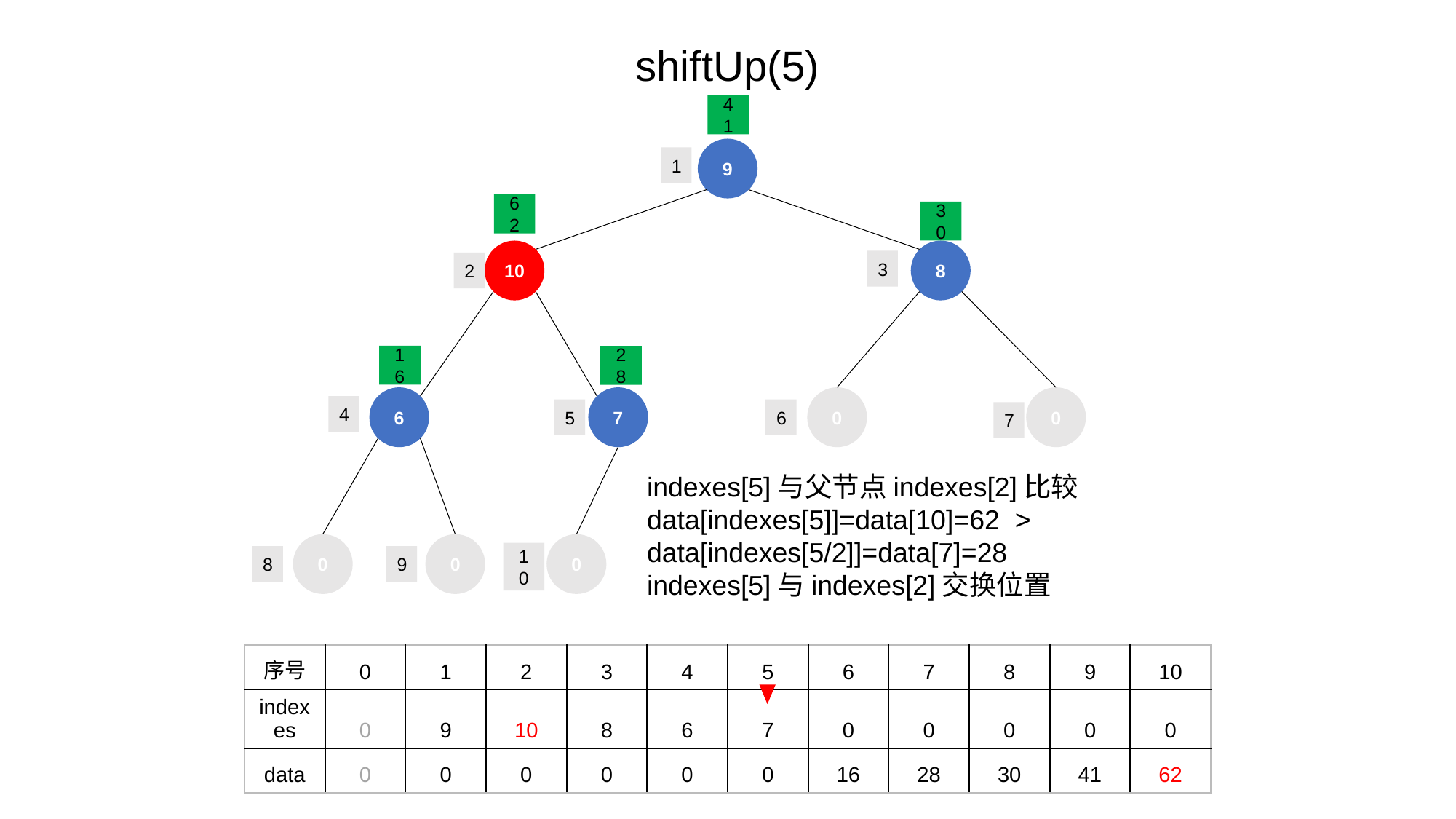

# shiftUp(5)
41
62
30
16
28
9
1
10
8
3
2
6
7
0
0
4
5
6
7
indexes[5]与父节点indexes[2]比较
data[indexes[5]]=data[10]=62  > data[indexes[5/2]]=data[7]=28
indexes[5]与indexes[2]交换位置
0
0
0
10
8
9
| 序号 | 0 | 1 | 2 | 3 | 4 | 5 | 6 | 7 | 8 | 9 | 10 |
| --- | --- | --- | --- | --- | --- | --- | --- | --- | --- | --- | --- |
| indexes | 0 | 9 | 10 | 8 | 6 | 7 | 0 | 0 | 0 | 0 | 0 |
| data | 0 | 0 | 0 | 0 | 0 | 0 | 16 | 28 | 30 | 41 | 62 |